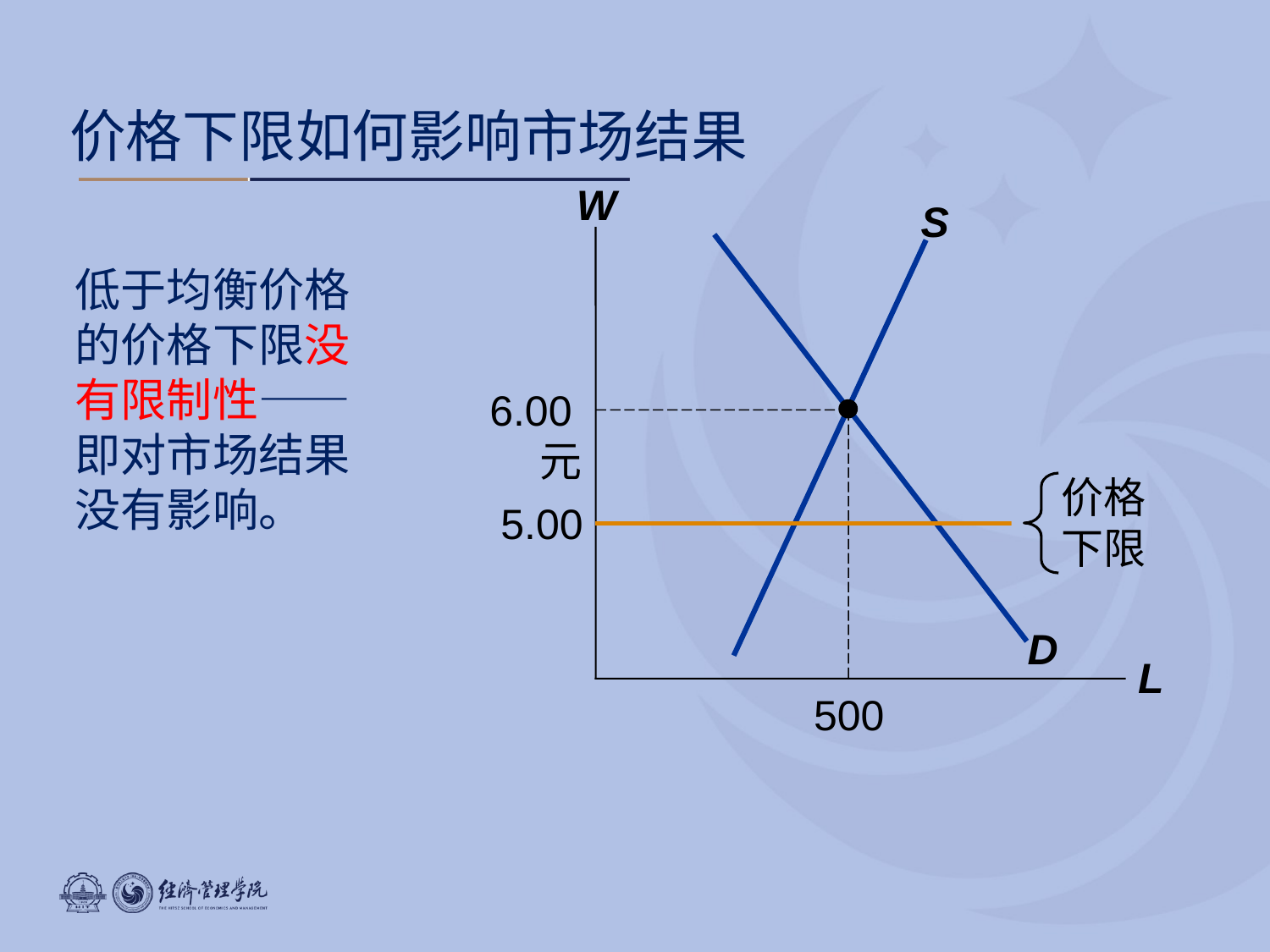

价格下限如何影响市场结果
W

L
S

D
低于均衡价格的价格下限没有限制性——即对市场结果没有影响。
6.00元

500
价格下限

5.00